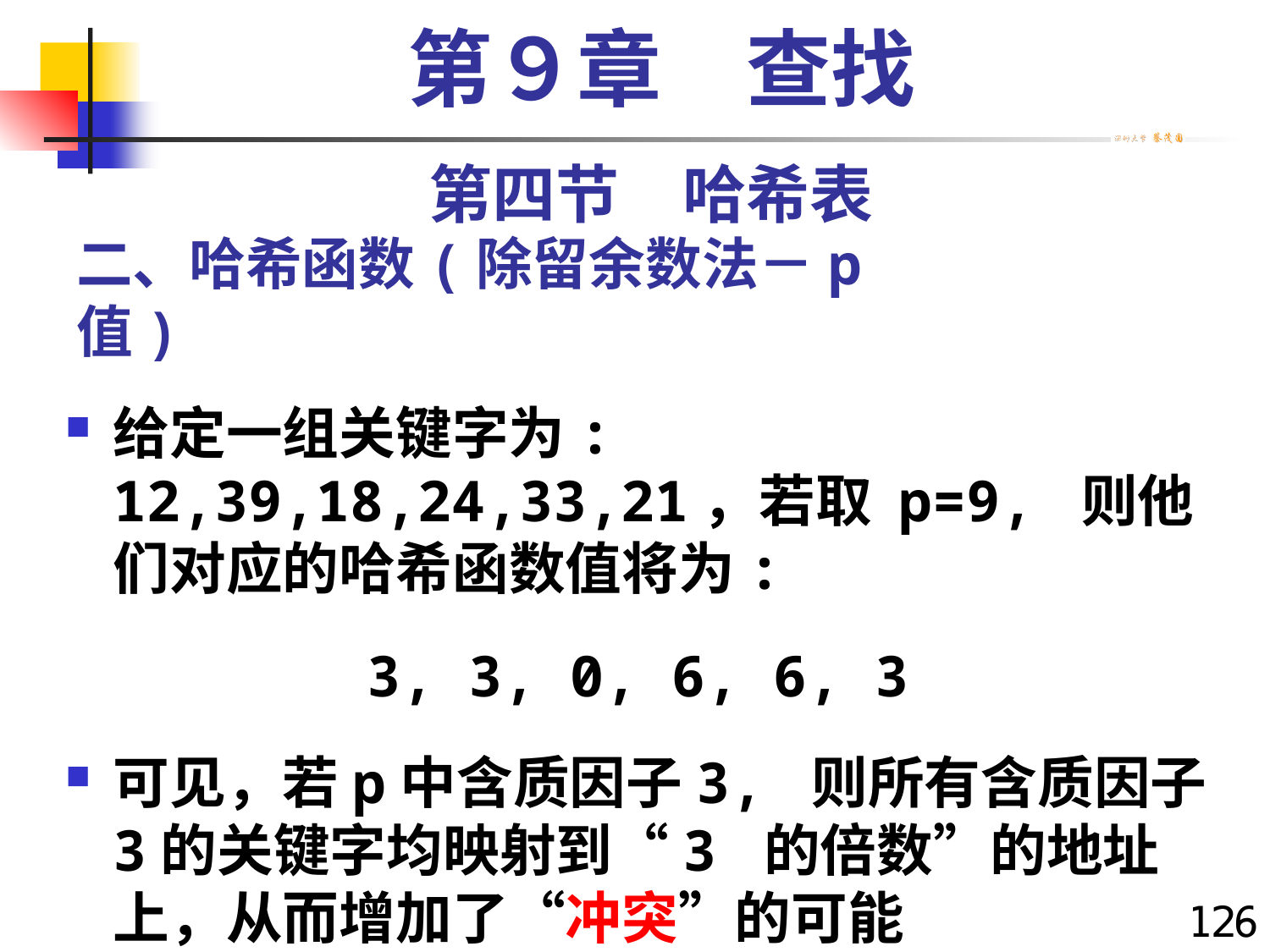

第９章　查找
第四节　哈希表
# 二、哈希函数(除留余数法－p值)
给定一组关键字为: 12,39,18,24,33,21，若取 p=9, 则他们对应的哈希函数值将为:
			3, 3, 0, 6, 6, 3
可见，若p中含质因子3, 则所有含质因子3的关键字均映射到“3 的倍数”的地址上，从而增加了“冲突”的可能
126